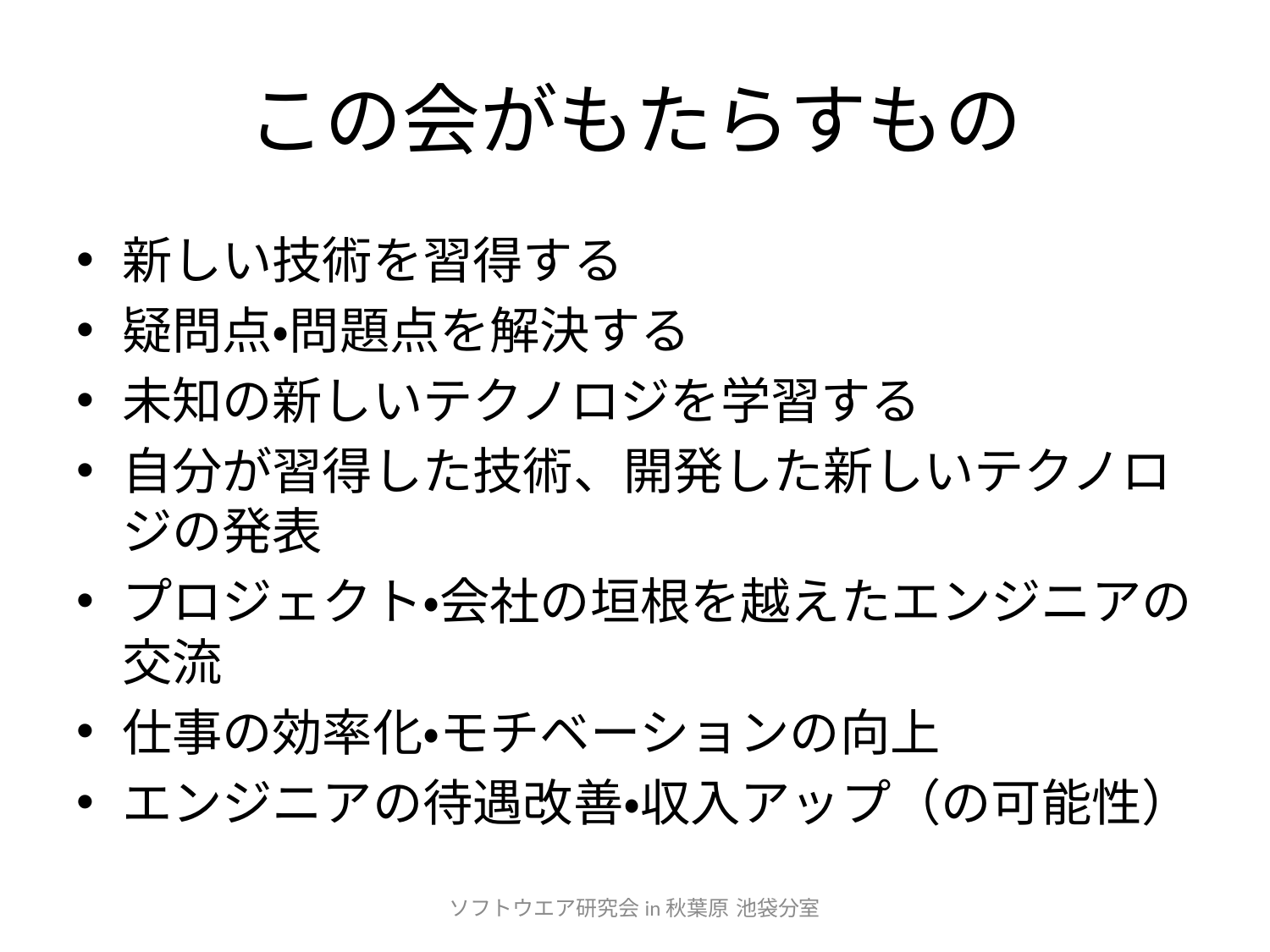

# この会がもたらすもの
新しい技術を習得する
疑問点・問題点を解決する
未知の新しいテクノロジを学習する
自分が習得した技術、開発した新しいテクノロジの発表
プロジェクト・会社の垣根を越えたエンジニアの交流
仕事の効率化・モチベーションの向上
エンジニアの待遇改善・収入アップ（の可能性）
ソフトウエア研究会in秋葉原 池袋分室